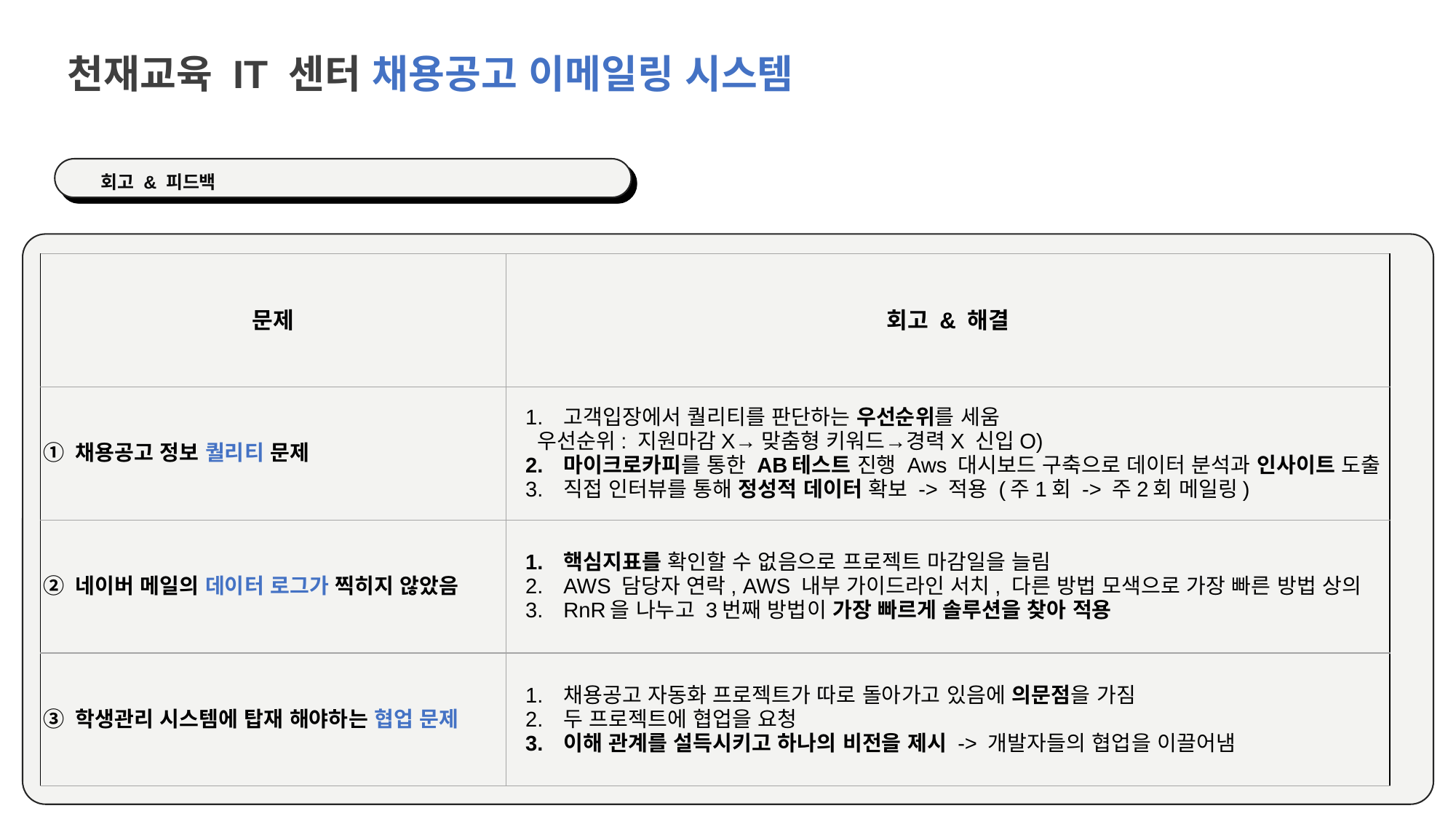

천재교육 IT 센터 채용공고 이메일링 시스템

 회고 & 피드백

| 문제 | 회고 & 해결 |
| --- | --- |
| ① 채용공고 정보 퀄리티 문제 | 고객입장에서 퀄리티를 판단하는 우선순위를 세움 우선순위: 지원마감X→맞춤형 키워드→경력X 신입O) 마이크로카피를 통한 AB테스트 진행 Aws 대시보드 구축으로 데이터 분석과 인사이트 도출 직접 인터뷰를 통해 정성적 데이터 확보 -> 적용 (주1회 -> 주2회 메일링) |
| ② 네이버 메일의 데이터 로그가 찍히지 않았음 | 핵심지표를 확인할 수 없음으로 프로젝트 마감일을 늘림 AWS 담당자 연락, AWS 내부 가이드라인 서치, 다른 방법 모색으로 가장 빠른 방법 상의 RnR을 나누고 3번째 방법이 가장 빠르게 솔루션을 찾아 적용 |
| ③ 학생관리 시스템에 탑재 해야하는 협업 문제 | 채용공고 자동화 프로젝트가 따로 돌아가고 있음에 의문점을 가짐 두 프로젝트에 협업을 요청 이해 관계를 설득시키고 하나의 비전을 제시 -> 개발자들의 협업을 이끌어냄 |